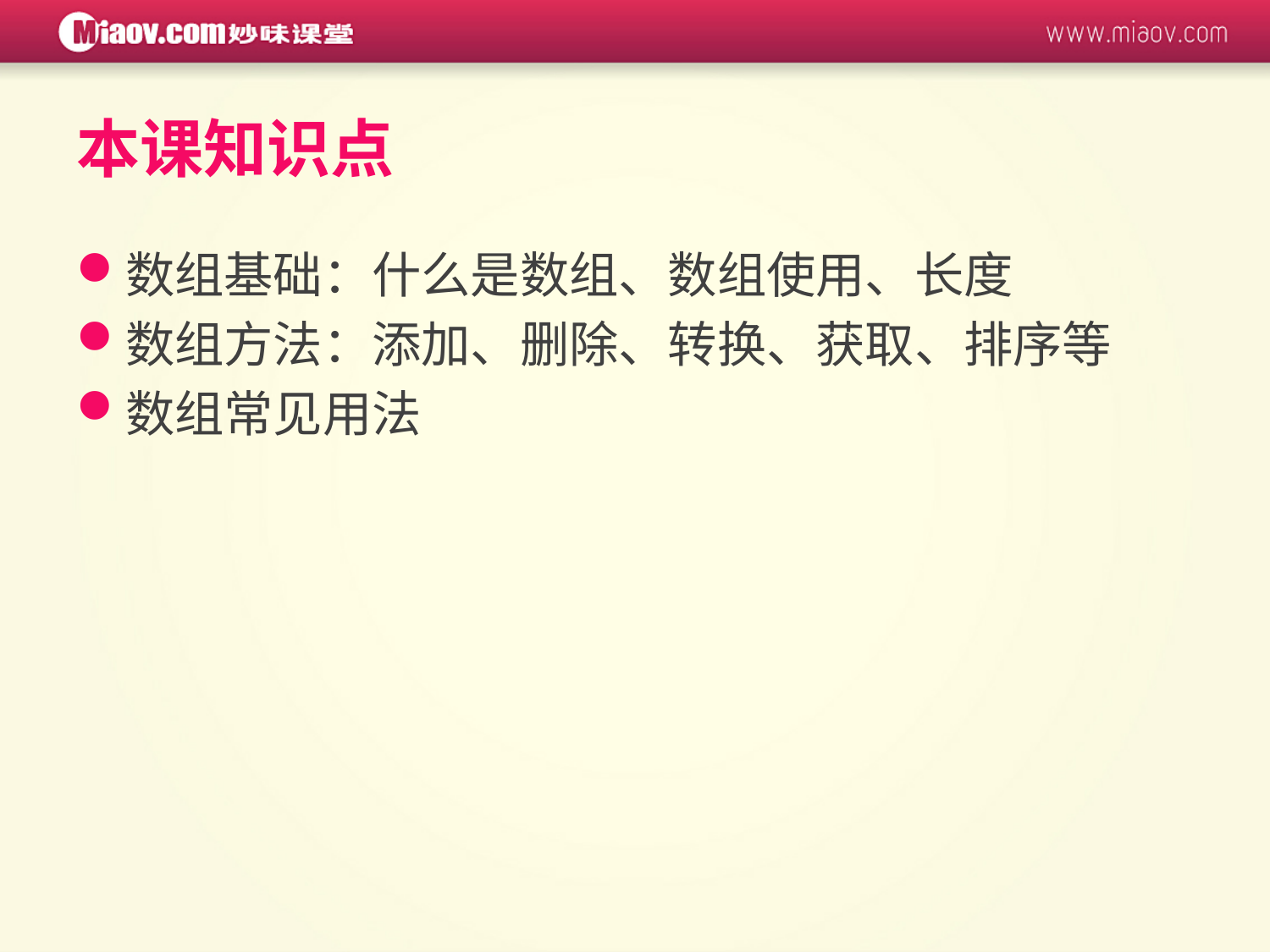

# 本课知识点
数组基础：什么是数组、数组使用、长度
数组方法：添加、删除、转换、获取、排序等
数组常见用法